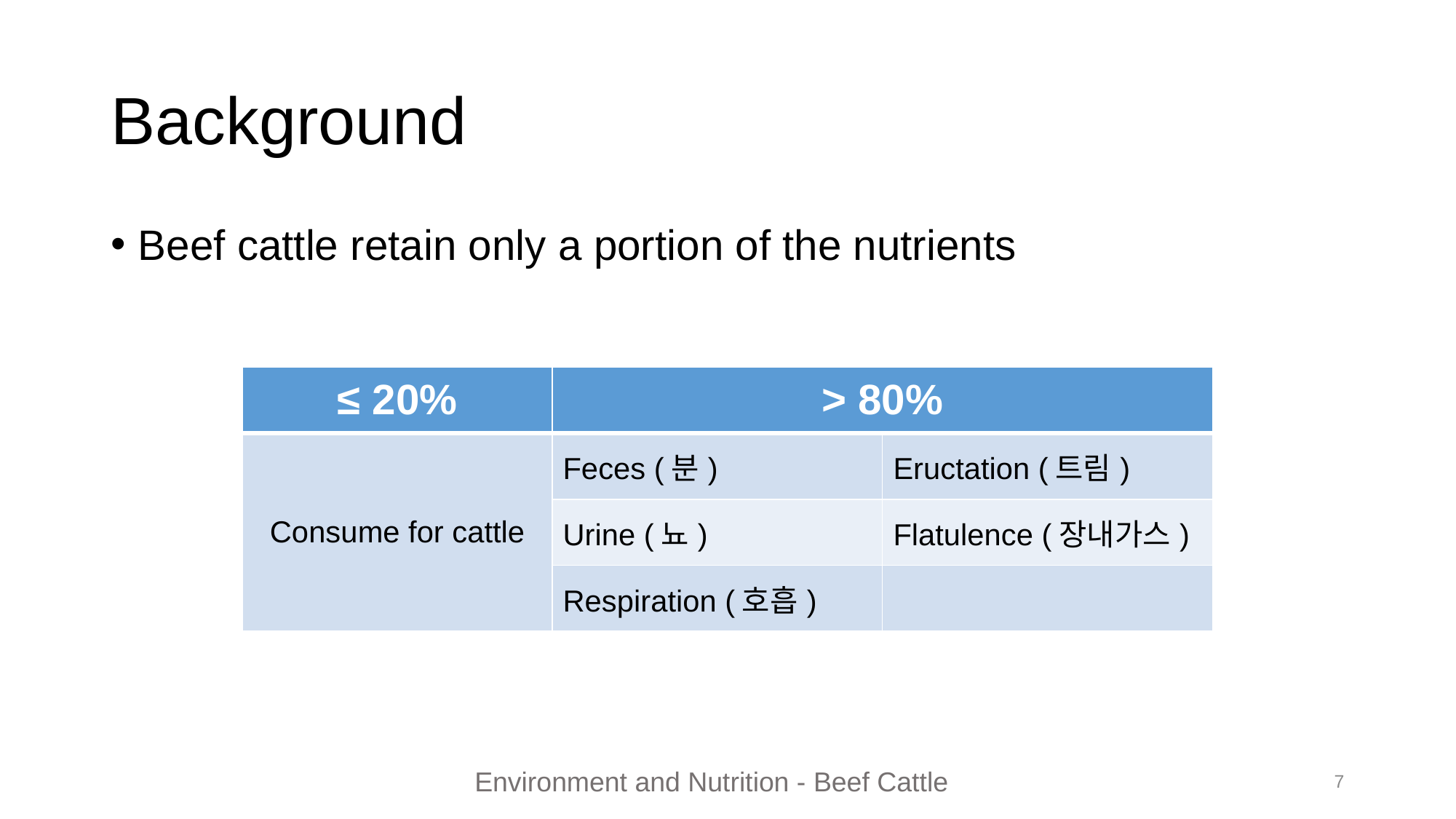

# Background
Beef cattle retain only a portion of the nutrients

| ≤ 20% | > 80% |  |
| --- | --- | --- |
| Consume for cattle | Feces (분) | Eructation (트림) |
|  | Urine (뇨) | Flatulence (장내가스) |
|  | Respiration (호흡) |  |
Environment and Nutrition - Beef Cattle
7